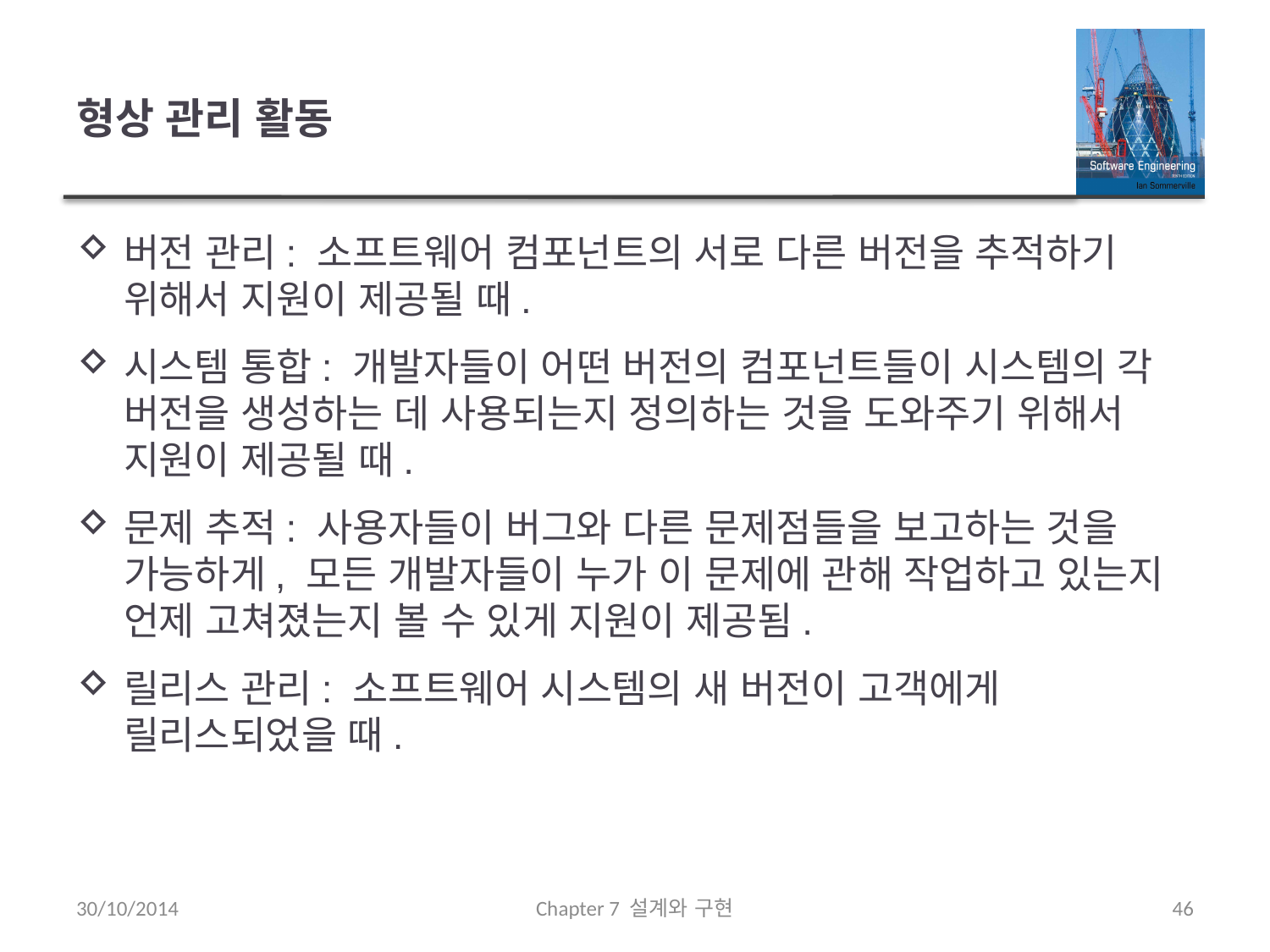

# 형상 관리 활동
버전 관리: 소프트웨어 컴포넌트의 서로 다른 버전을 추적하기 위해서 지원이 제공될 때.
시스템 통합: 개발자들이 어떤 버전의 컴포넌트들이 시스템의 각 버전을 생성하는 데 사용되는지 정의하는 것을 도와주기 위해서 지원이 제공될 때.
문제 추적: 사용자들이 버그와 다른 문제점들을 보고하는 것을 가능하게, 모든 개발자들이 누가 이 문제에 관해 작업하고 있는지 언제 고쳐졌는지 볼 수 있게 지원이 제공됨.
릴리스 관리: 소프트웨어 시스템의 새 버전이 고객에게 릴리스되었을 때.
30/10/2014
Chapter 7 설계와 구현
46